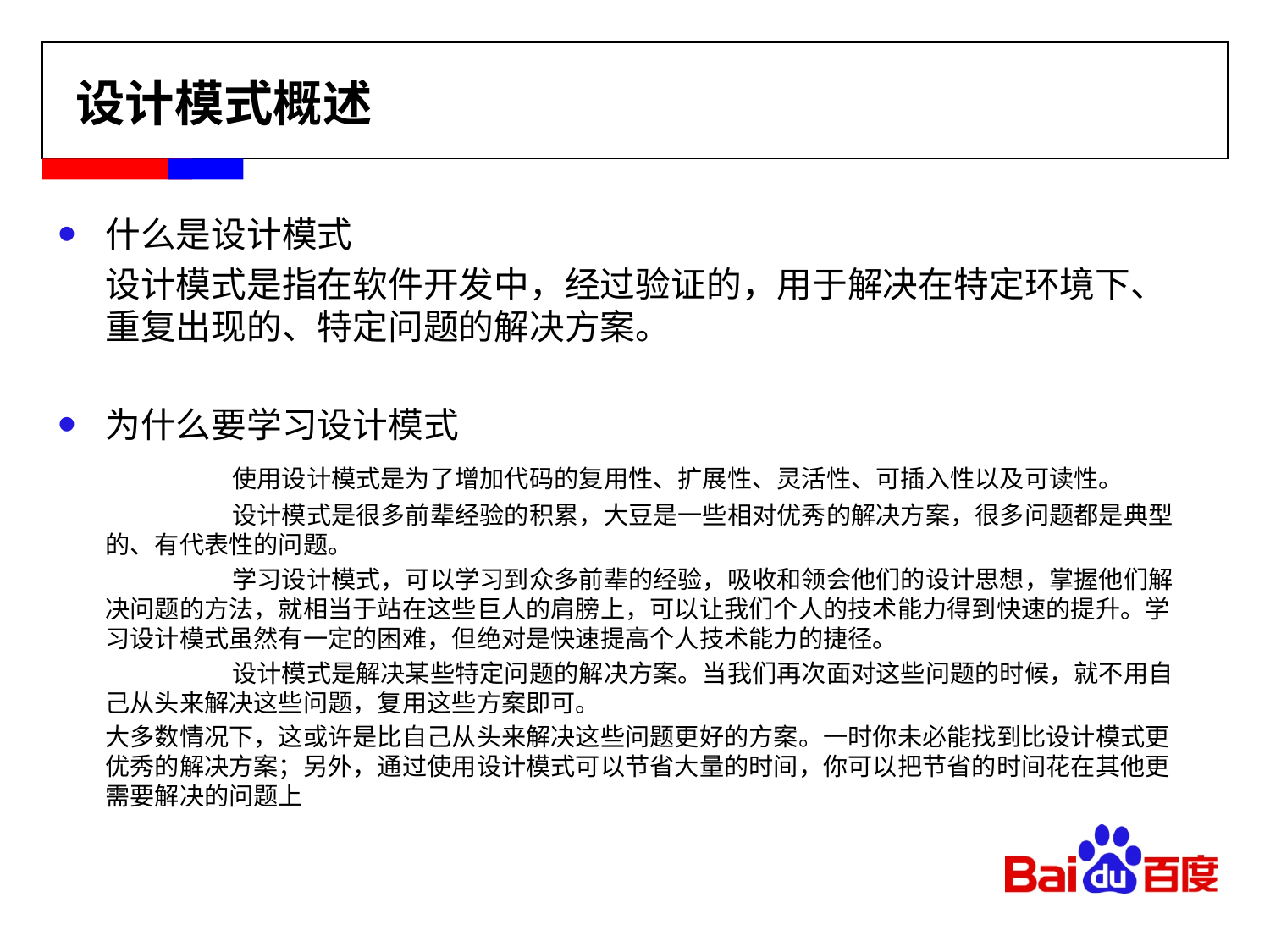

# 设计模式概述
什么是设计模式
	设计模式是指在软件开发中，经过验证的，用于解决在特定环境下、重复出现的、特定问题的解决方案。

为什么要学习设计模式
		使用设计模式是为了增加代码的复用性、扩展性、灵活性、可插入性以及可读性。
		设计模式是很多前辈经验的积累，大豆是一些相对优秀的解决方案，很多问题都是典型的、有代表性的问题。
		学习设计模式，可以学习到众多前辈的经验，吸收和领会他们的设计思想，掌握他们解决问题的方法，就相当于站在这些巨人的肩膀上，可以让我们个人的技术能力得到快速的提升。学习设计模式虽然有一定的困难，但绝对是快速提高个人技术能力的捷径。
		设计模式是解决某些特定问题的解决方案。当我们再次面对这些问题的时候，就不用自己从头来解决这些问题，复用这些方案即可。
	大多数情况下，这或许是比自己从头来解决这些问题更好的方案。一时你未必能找到比设计模式更优秀的解决方案；另外，通过使用设计模式可以节省大量的时间，你可以把节省的时间花在其他更需要解决的问题上